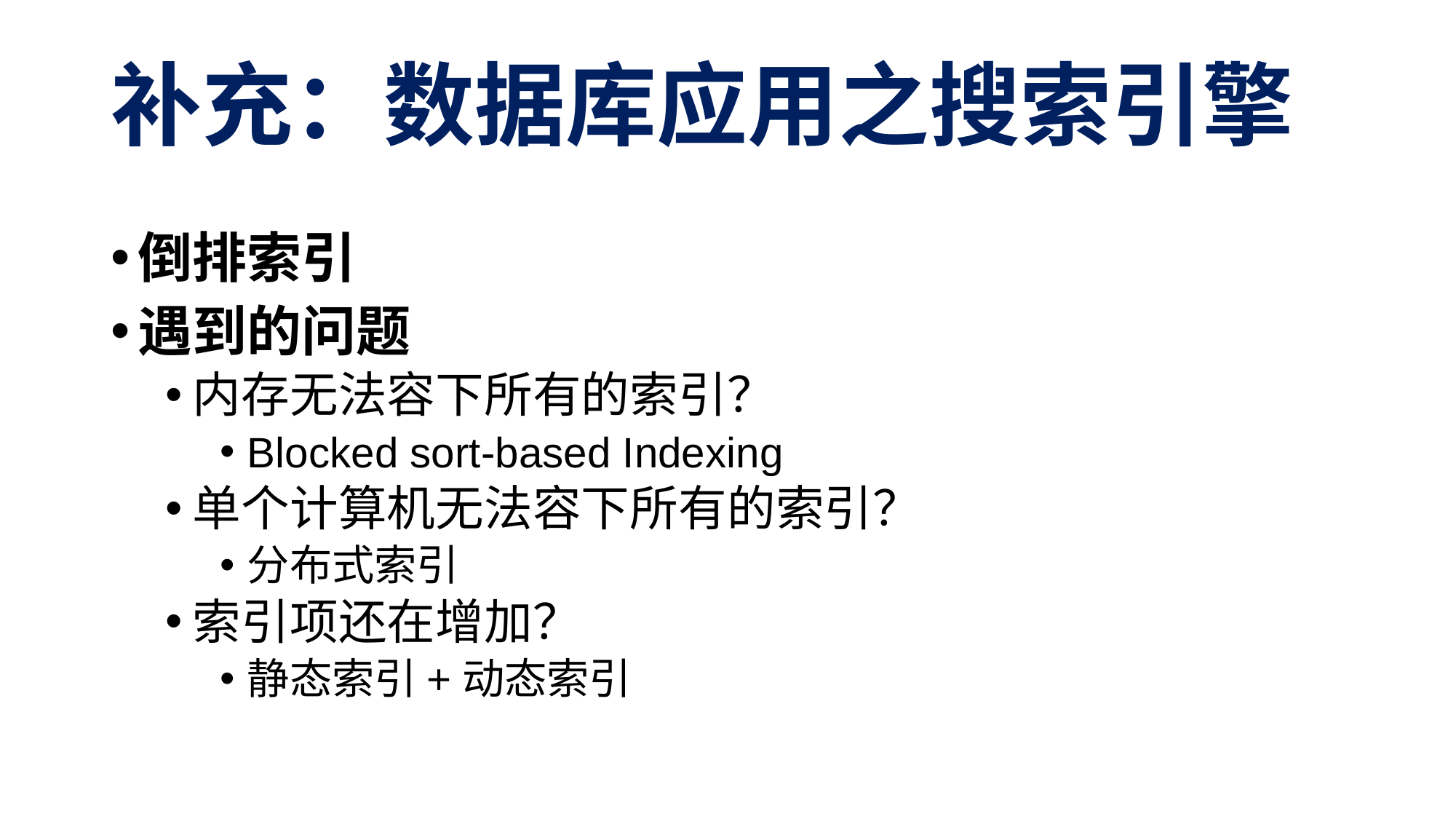

# 补充：数据库应用之搜索引擎
倒排索引
遇到的问题
内存无法容下所有的索引？
Blocked sort-based Indexing
单个计算机无法容下所有的索引？
分布式索引
索引项还在增加？
静态索引+动态索引